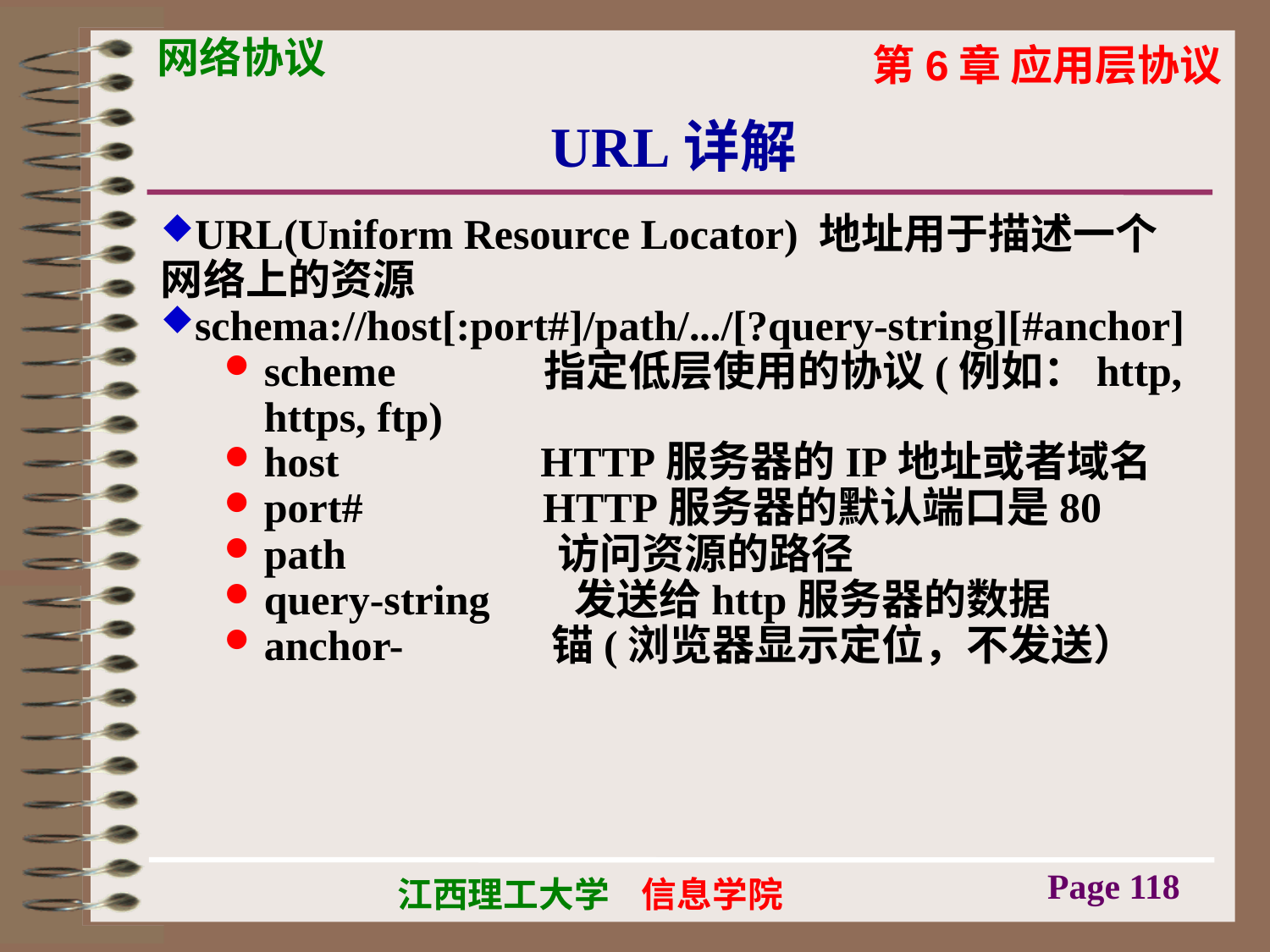

# URL详解
URL(Uniform Resource Locator) 地址用于描述一个网络上的资源
schema://host[:port#]/path/.../[?query-string][#anchor]
scheme             指定低层使用的协议(例如：http, https, ftp)
host                   HTTP服务器的IP地址或者域名
port#                 HTTP服务器的默认端口是80
path                   访问资源的路径
query-string       发送给http服务器的数据
anchor-             锚(浏览器显示定位，不发送）
Page 118